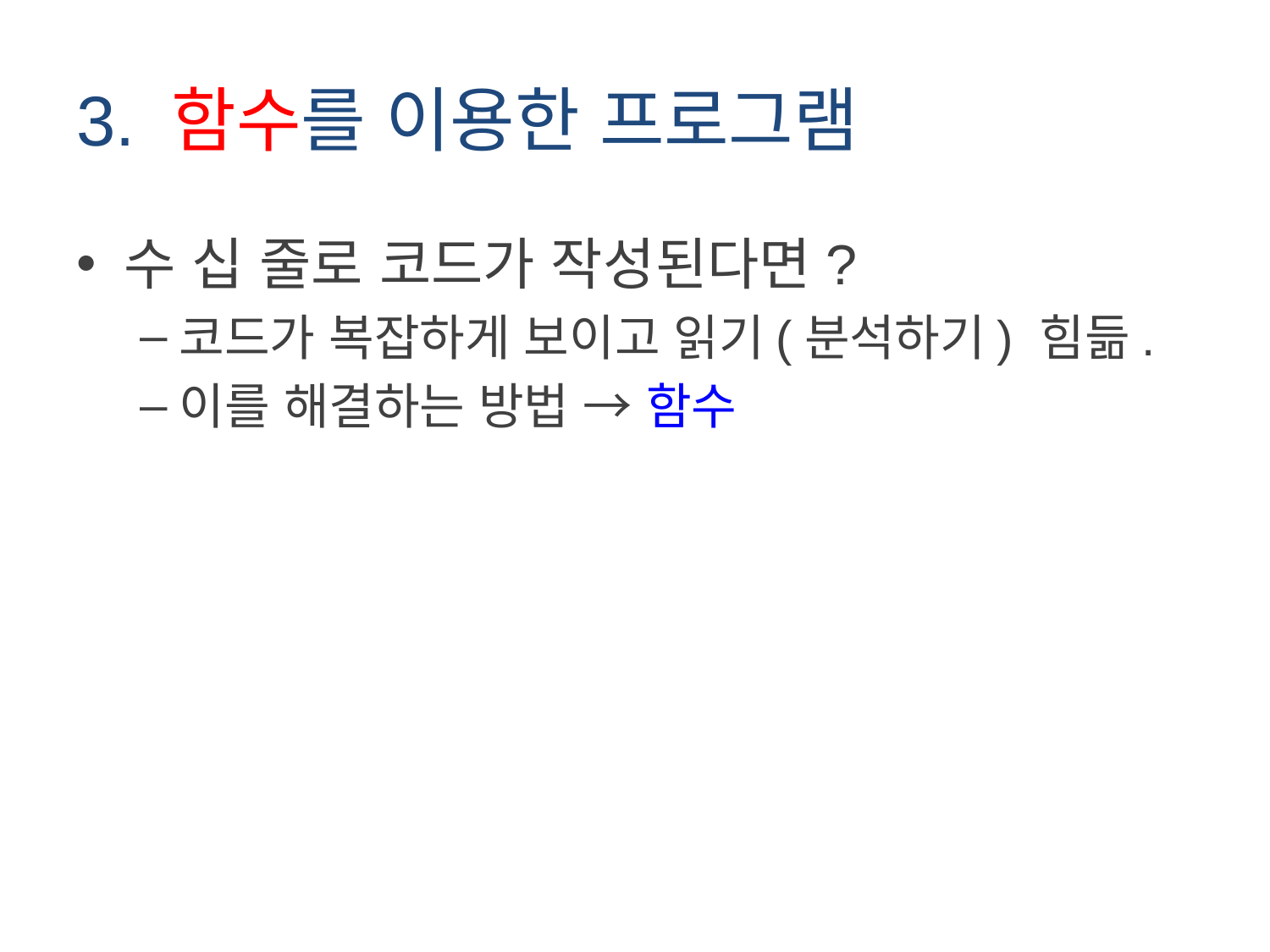

# 3. 함수를 이용한 프로그램
수 십 줄로 코드가 작성된다면?
코드가 복잡하게 보이고 읽기(분석하기) 힘듦.
이를 해결하는 방법 → 함수